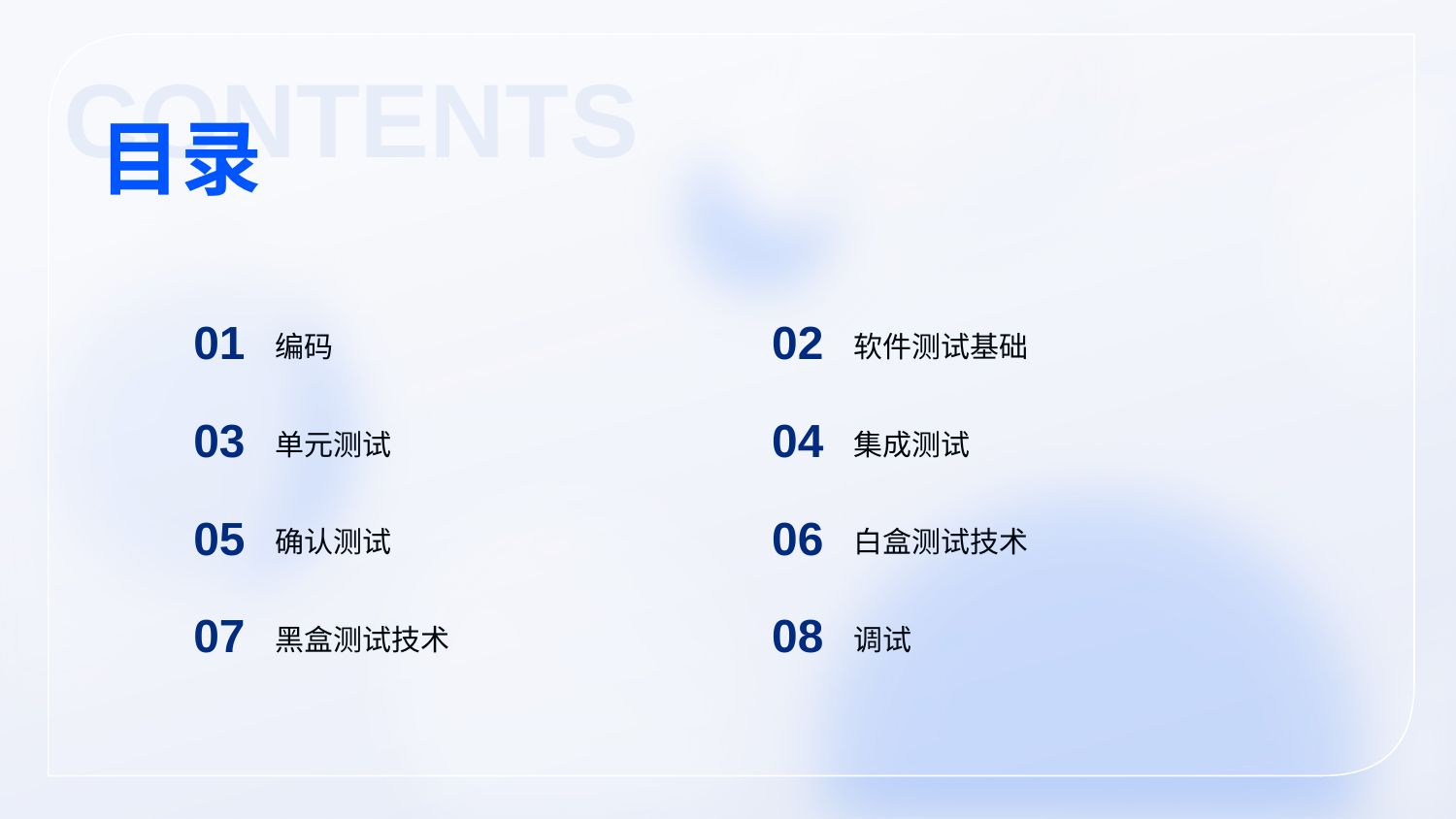

CONTENTS

目录
01
02
编码
软件测试基础
03
04
单元测试
集成测试
05
06
确认测试
白盒测试技术
08
07
调试
黑盒测试技术